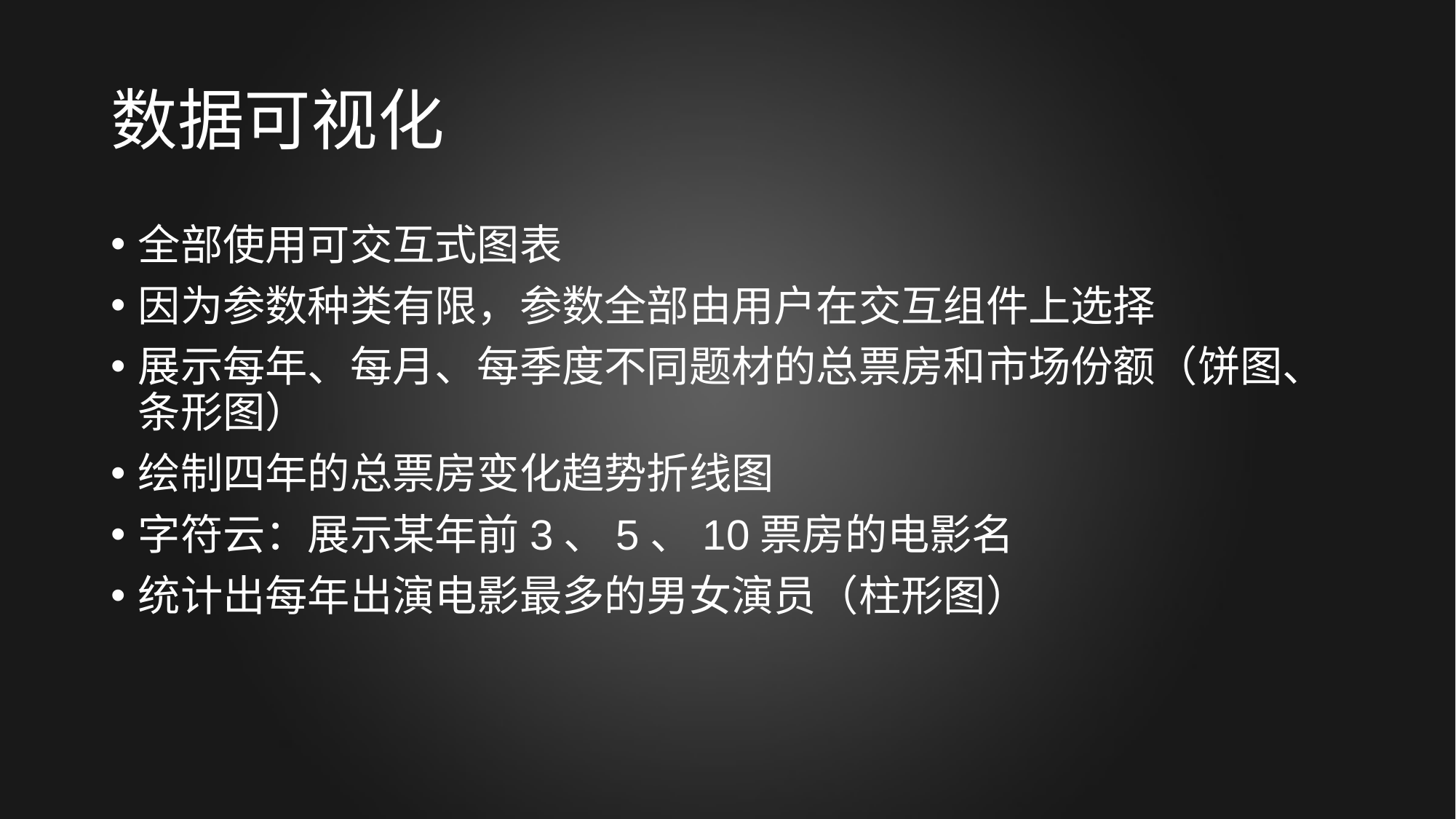

# 数据可视化
全部使用可交互式图表
因为参数种类有限，参数全部由用户在交互组件上选择
展示每年、每月、每季度不同题材的总票房和市场份额（饼图、条形图）
绘制四年的总票房变化趋势折线图
字符云：展示某年前3、5、10票房的电影名
统计出每年出演电影最多的男女演员（柱形图）